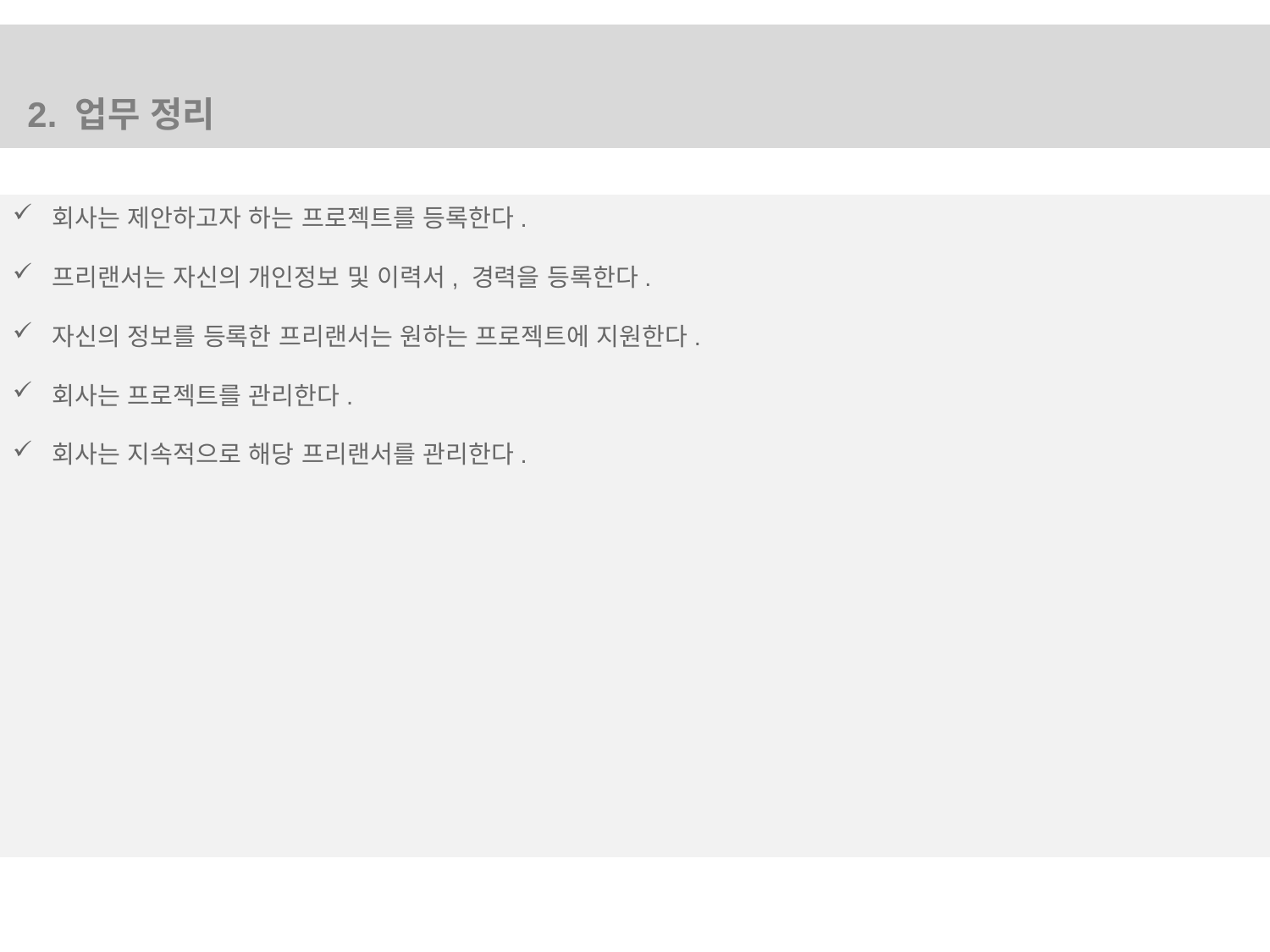

2. 업무 정리
회사는 제안하고자 하는 프로젝트를 등록한다.

프리랜서는 자신의 개인정보 및 이력서, 경력을 등록한다.

자신의 정보를 등록한 프리랜서는 원하는 프로젝트에 지원한다.

회사는 프로젝트를 관리한다.

회사는 지속적으로 해당 프리랜서를 관리한다.